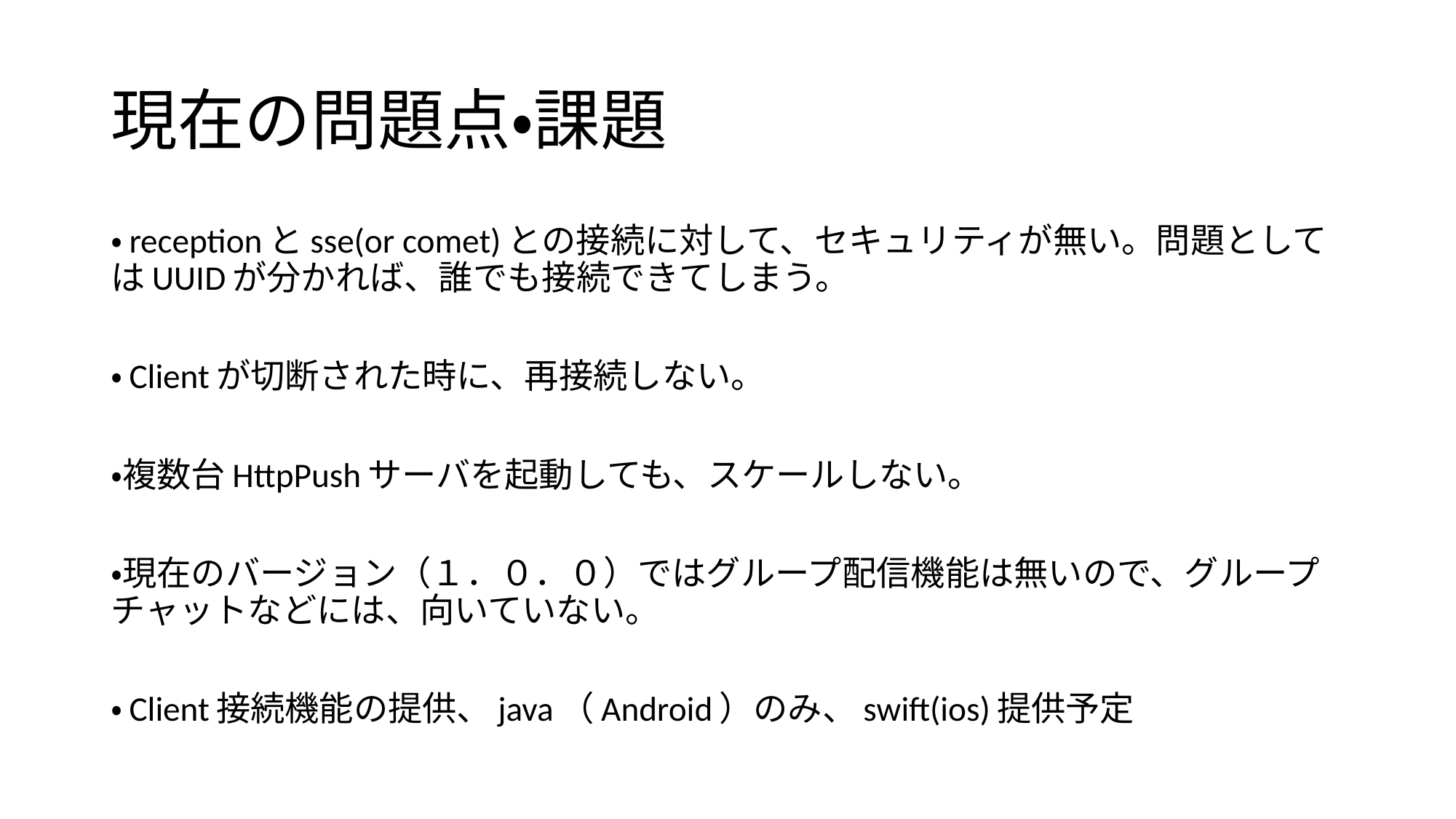

# 現在の問題点・課題
・receptionとsse(or comet)との接続に対して、セキュリティが無い。問題としてはUUIDが分かれば、誰でも接続できてしまう。

・Clientが切断された時に、再接続しない。

・複数台HttpPushサーバを起動しても、スケールしない。

・現在のバージョン（１．０．０）ではグループ配信機能は無いので、グループチャットなどには、向いていない。

・Client接続機能の提供、java（Android）のみ、swift(ios)提供予定